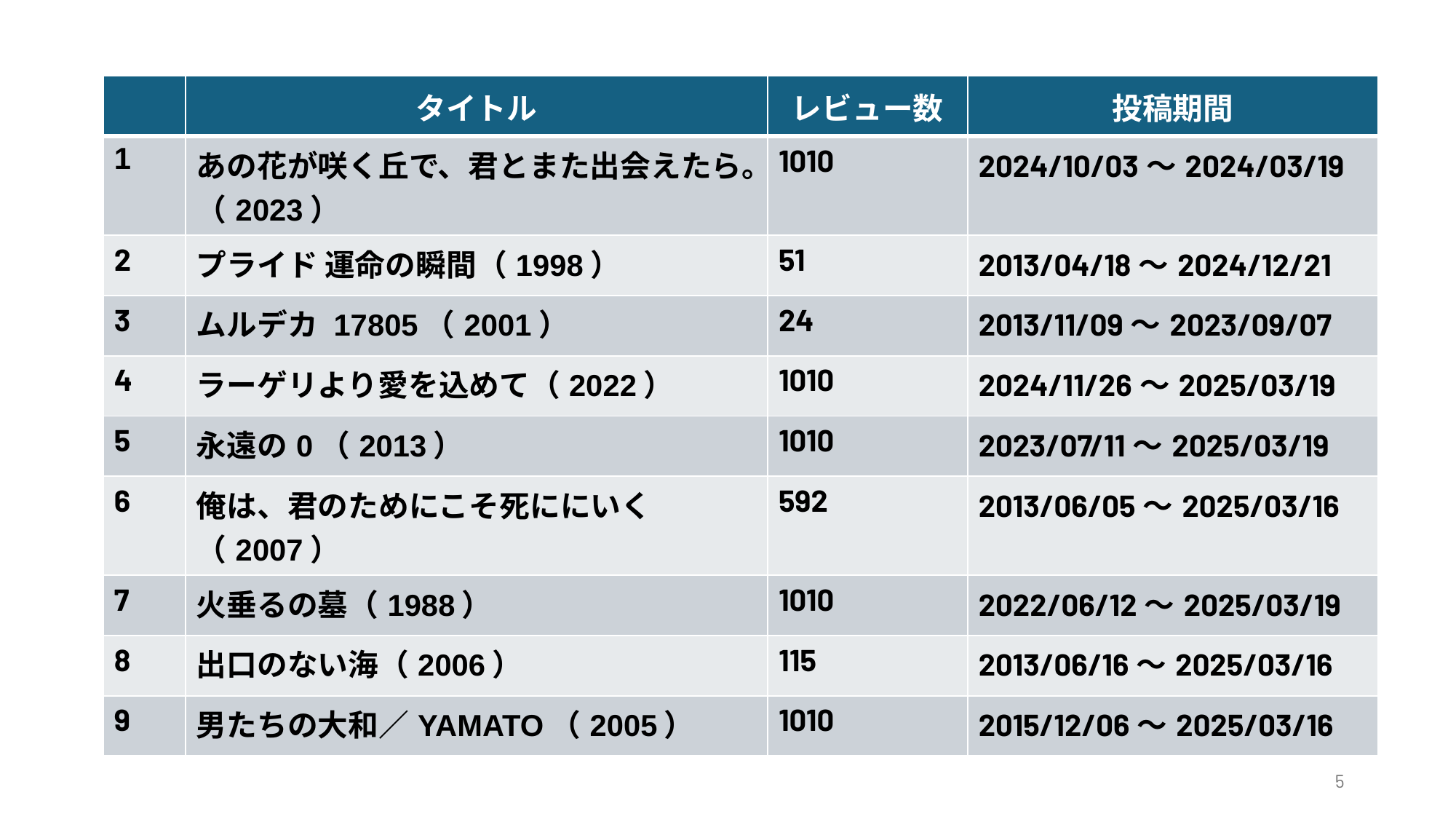

|  | タイトル | レビュー数 | 投稿期間 |
| --- | --- | --- | --- |
| 1 | あの花が咲く丘で、君とまた出会えたら。（2023） | 1010 | 2024/10/03～2024/03/19 |
| 2 | プライド 運命の瞬間（1998） | 51 | 2013/04/18～2024/12/21 |
| 3 | ムルデカ 17805（2001） | 24 | 2013/11/09～2023/09/07 |
| 4 | ラーゲリより愛を込めて（2022） | 1010 | 2024/11/26～2025/03/19 |
| 5 | 永遠の0（2013） | 1010 | 2023/07/11～2025/03/19 |
| 6 | 俺は、君のためにこそ死ににいく（2007） | 592 | 2013/06/05～2025/03/16 |
| 7 | 火垂るの墓（1988） | 1010 | 2022/06/12～2025/03/19 |
| 8 | 出口のない海（2006） | 115 | 2013/06/16～2025/03/16 |
| 9 | 男たちの大和／YAMATO（2005） | 1010 | 2015/12/06～2025/03/16 |
5